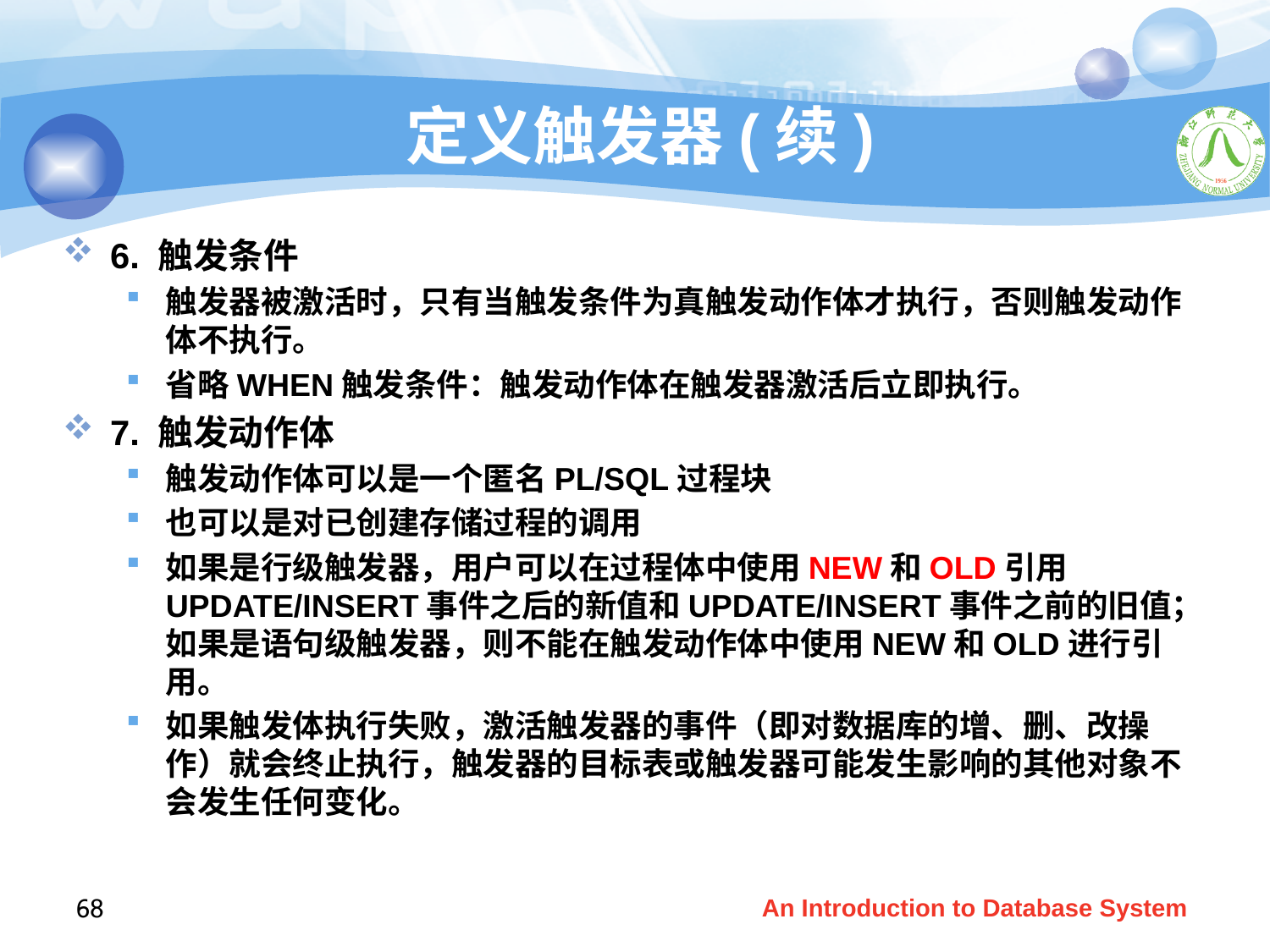

# 定义触发器(续)
6. 触发条件
触发器被激活时，只有当触发条件为真触发动作体才执行，否则触发动作体不执行。
省略WHEN触发条件：触发动作体在触发器激活后立即执行。
7. 触发动作体
触发动作体可以是一个匿名PL/SQL过程块
也可以是对已创建存储过程的调用
如果是行级触发器，用户可以在过程体中使用NEW和OLD引用UPDATE/INSERT事件之后的新值和UPDATE/INSERT事件之前的旧值；如果是语句级触发器，则不能在触发动作体中使用NEW和OLD进行引用。
如果触发体执行失败，激活触发器的事件（即对数据库的增、删、改操作）就会终止执行，触发器的目标表或触发器可能发生影响的其他对象不会发生任何变化。
68
An Introduction to Database System